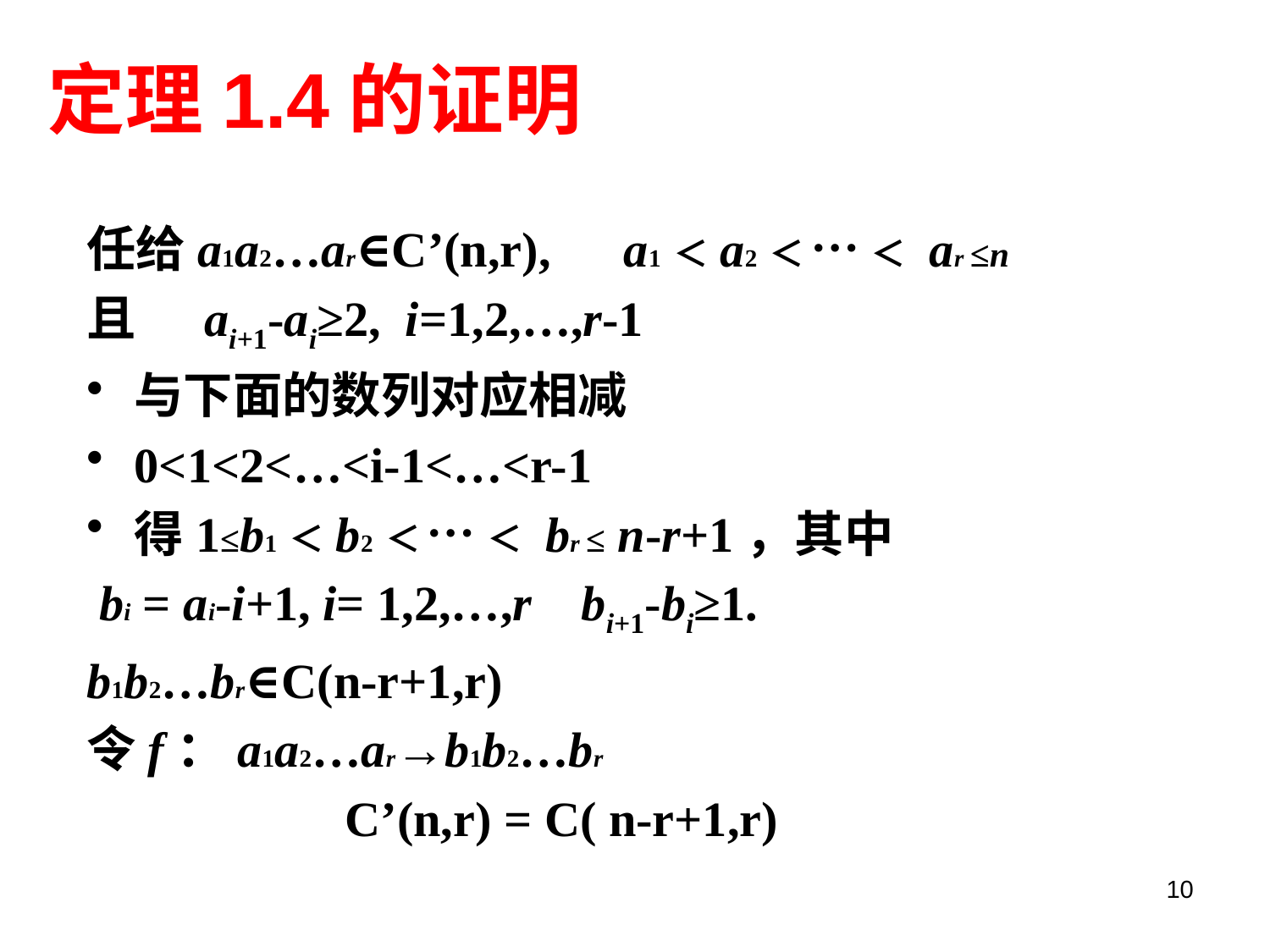

# 定理1.4的证明
任给a1a2…ar∈C’(n,r),　a1 ＜ a2 ＜ … ＜ ar ≤n
且     ai+1-ai≥2,  i=1,2,…,r-1
与下面的数列对应相减
0<1<2<…<i-1<…<r-1
得1≤b1 ＜ b2 ＜ … ＜ br ≤ n-r+1，其中
 bi = ai-i+1, i= 1,2,…,r    bi+1-bi≥1.
b1b2…br∈C(n-r+1,r)
令f：a1a2…ar→b1b2…br
　　　　　C’(n,r) = C( n-r+1,r)
10